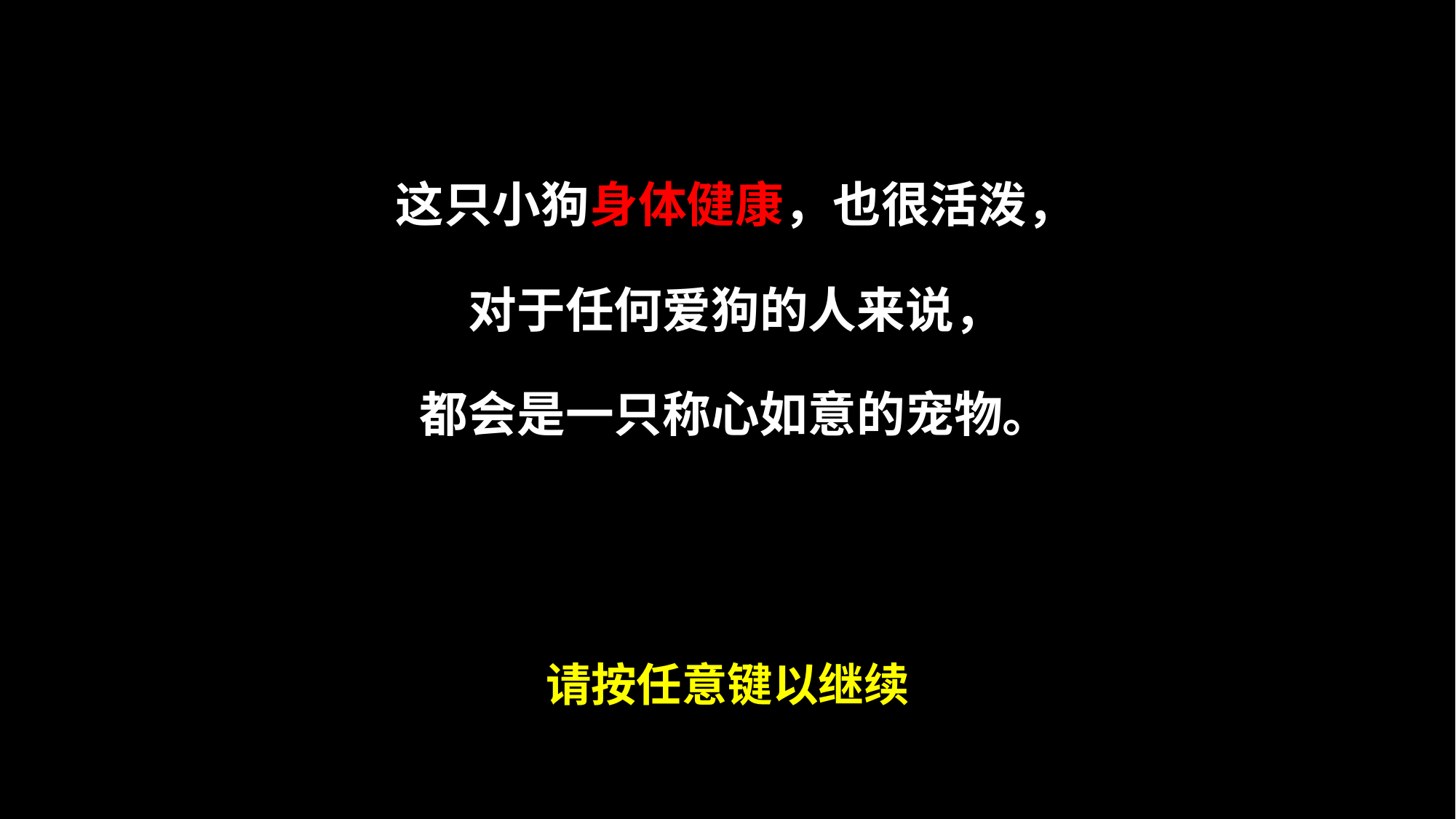

# 这只小狗身体健康，也很活泼， 对于任何爱狗的人来说， 都会是一只称心如意的宠物。
请按任意键以继续